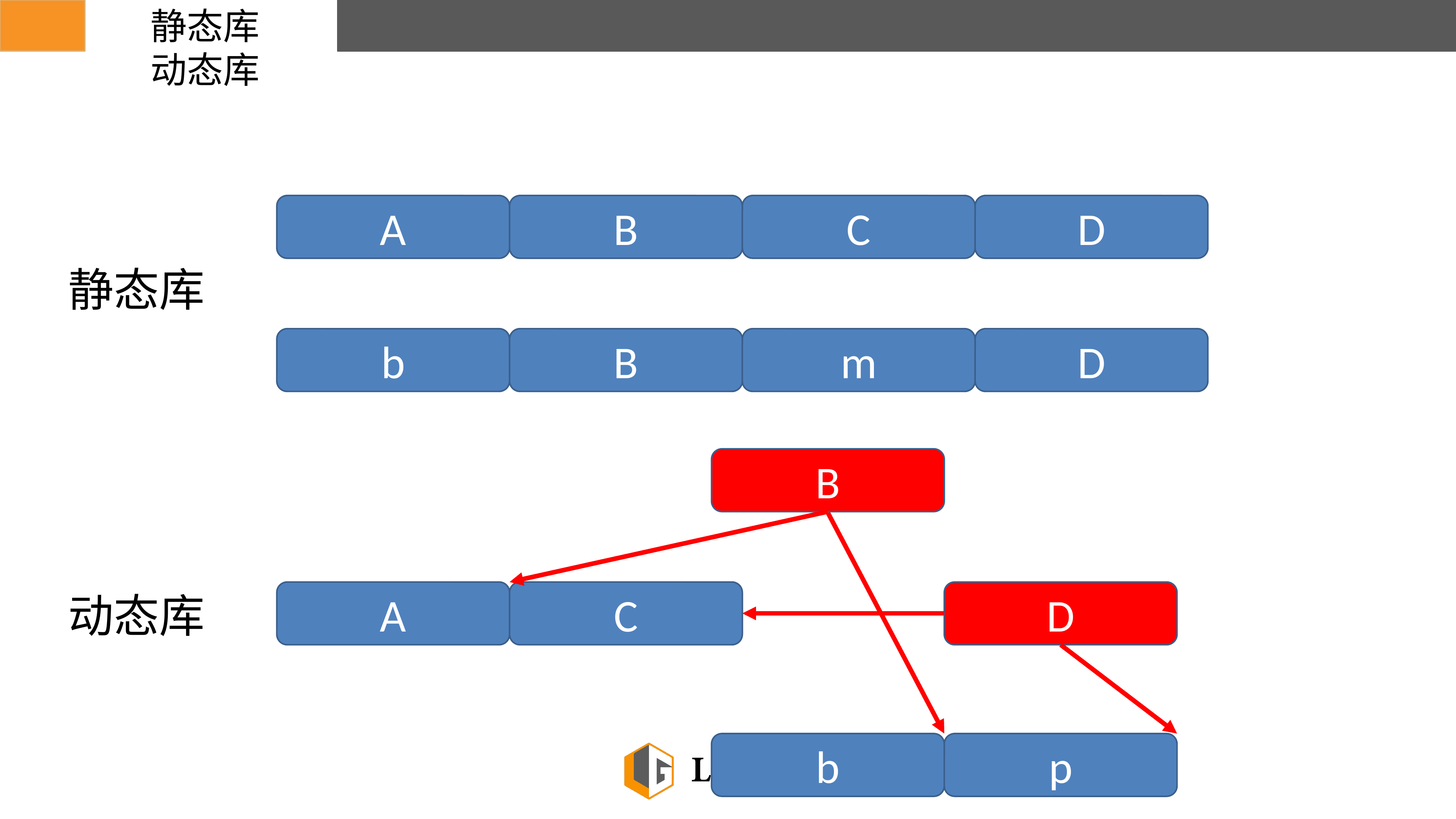

静态库
动态库
D
A
B
C
静态库
D
b
B
m
B
D
A
C
动态库
b
p